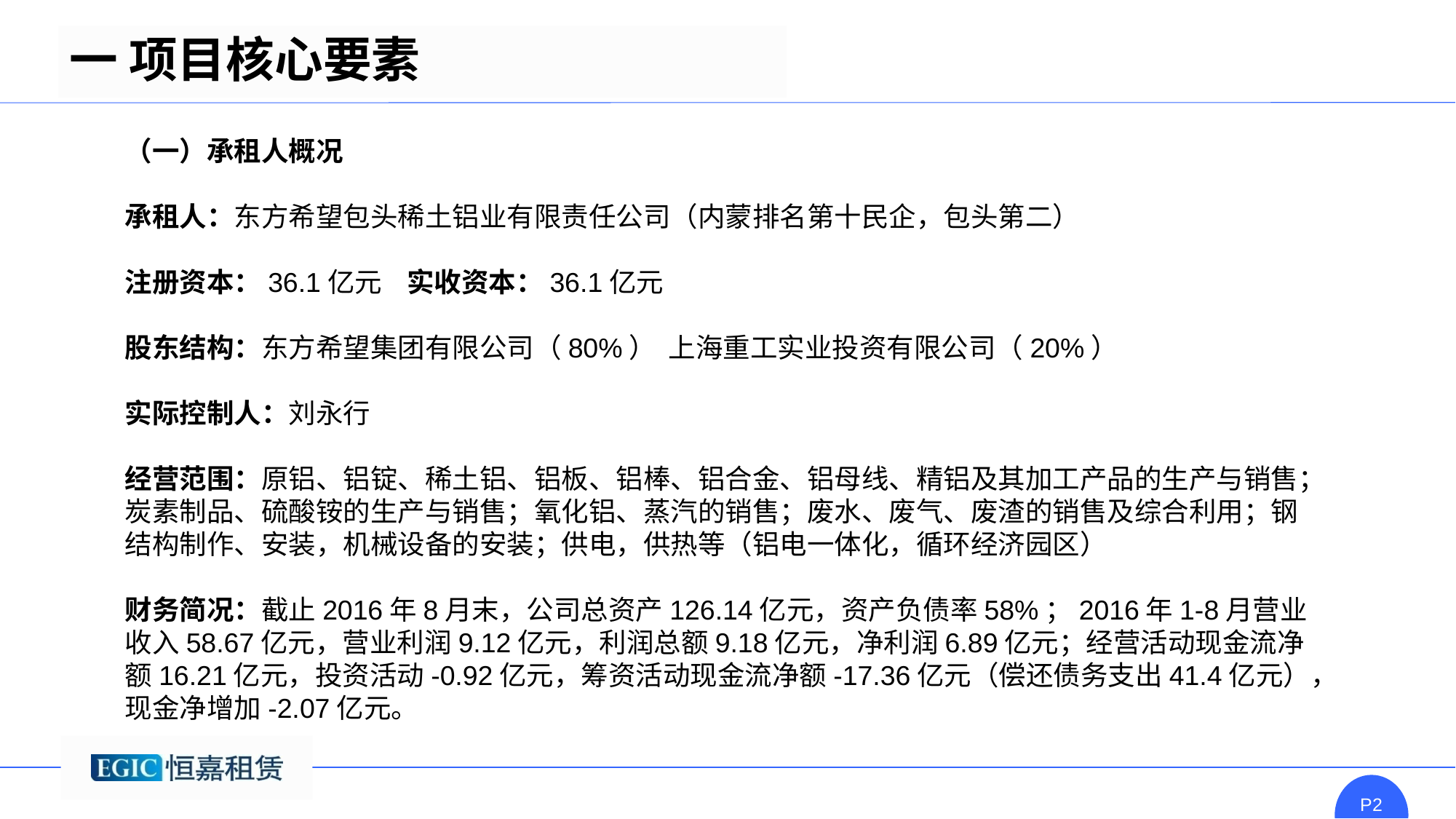

一 项目核心要素
（一）承租人概况

承租人：东方希望包头稀土铝业有限责任公司（内蒙排名第十民企，包头第二）

注册资本：36.1亿元    实收资本：36.1亿元

股东结构：东方希望集团有限公司（80%）  上海重工实业投资有限公司（20%）

实际控制人：刘永行

经营范围：原铝、铝锭、稀土铝、铝板、铝棒、铝合金、铝母线、精铝及其加工产品的生产与销售；炭素制品、硫酸铵的生产与销售；氧化铝、蒸汽的销售；废水、废气、废渣的销售及综合利用；钢结构制作、安装，机械设备的安装；供电，供热等（铝电一体化，循环经济园区）

财务简况：截止2016年8月末，公司总资产126.14亿元，资产负债率58%；2016年1-8月营业收入58.67亿元，营业利润9.12亿元，利润总额9.18亿元，净利润6.89亿元；经营活动现金流净额16.21亿元，投资活动-0.92亿元，筹资活动现金流净额-17.36亿元（偿还债务支出41.4亿元），现金净增加-2.07亿元。